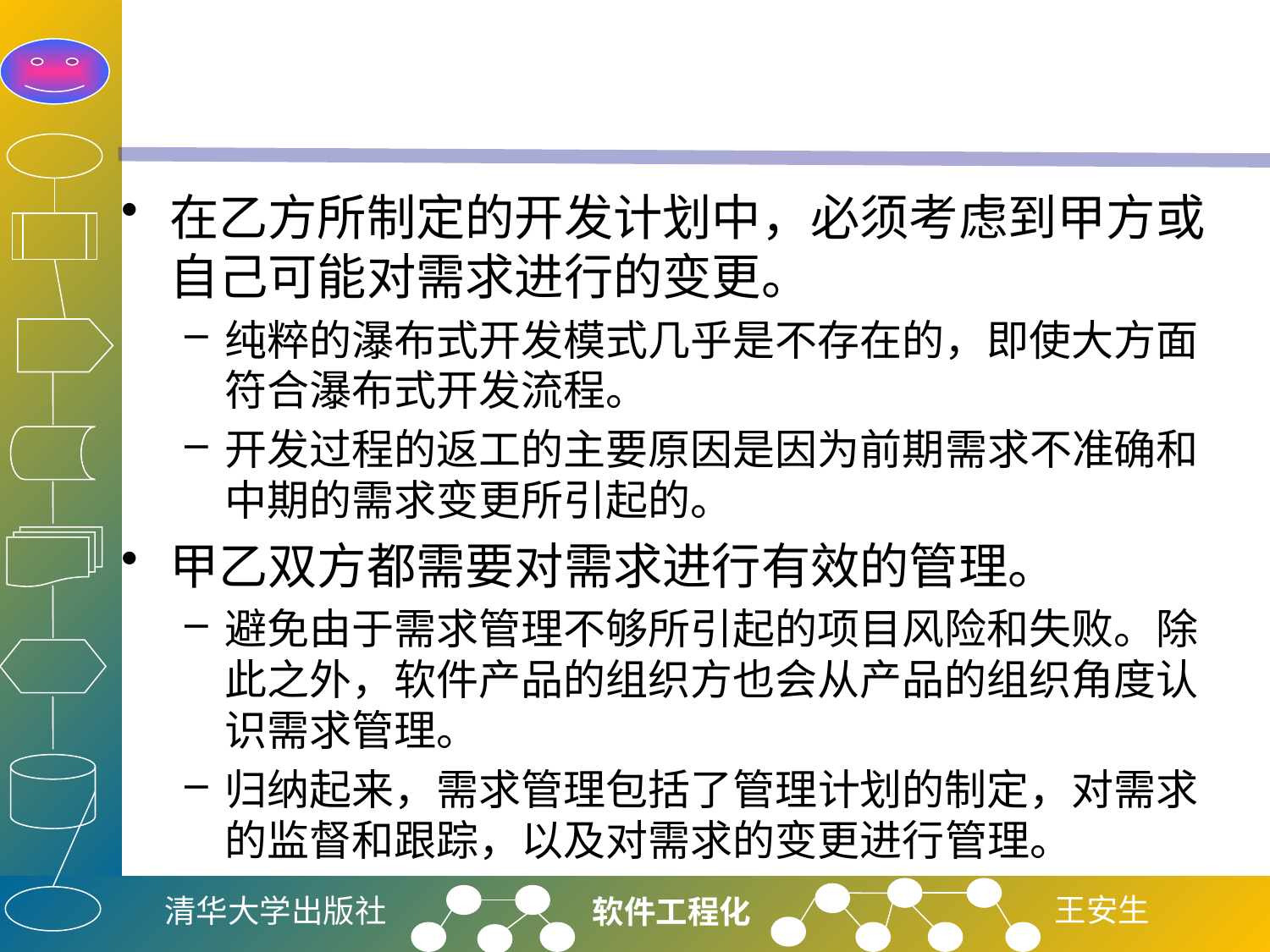

#
在乙方所制定的开发计划中，必须考虑到甲方或自己可能对需求进行的变更。
纯粹的瀑布式开发模式几乎是不存在的，即使大方面符合瀑布式开发流程。
开发过程的返工的主要原因是因为前期需求不准确和中期的需求变更所引起的。
甲乙双方都需要对需求进行有效的管理。
避免由于需求管理不够所引起的项目风险和失败。除此之外，软件产品的组织方也会从产品的组织角度认识需求管理。
归纳起来，需求管理包括了管理计划的制定，对需求的监督和跟踪，以及对需求的变更进行管理。